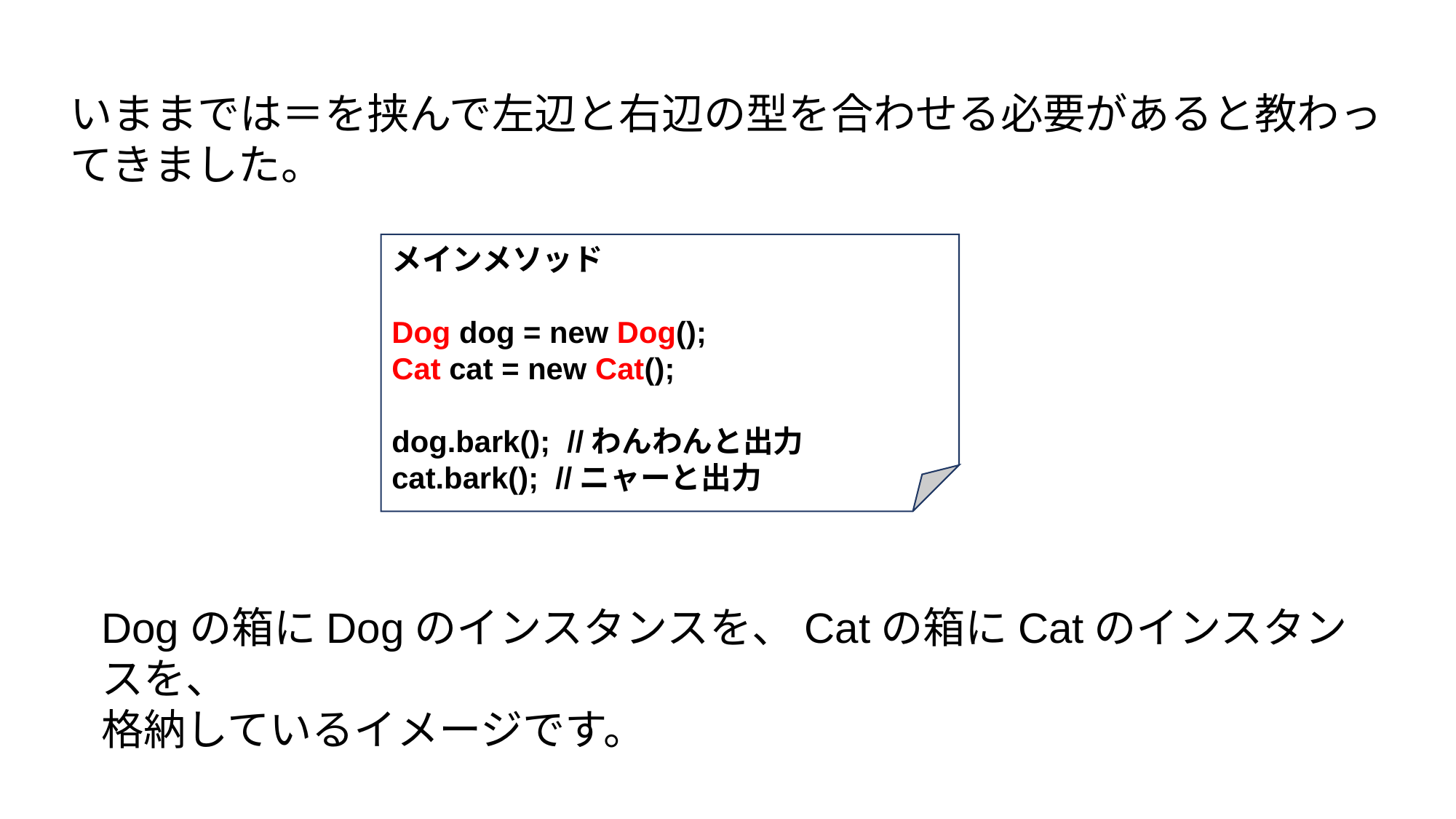

いままでは＝を挟んで左辺と右辺の型を合わせる必要があると教わってきました。
メインメソッド

Dog dog = new Dog();
Cat cat = new Cat();

dog.bark();  //わんわんと出力
cat.bark();  //ニャーと出力

Dogの箱にDogのインスタンスを、Catの箱にCatのインスタンスを、
格納しているイメージです。